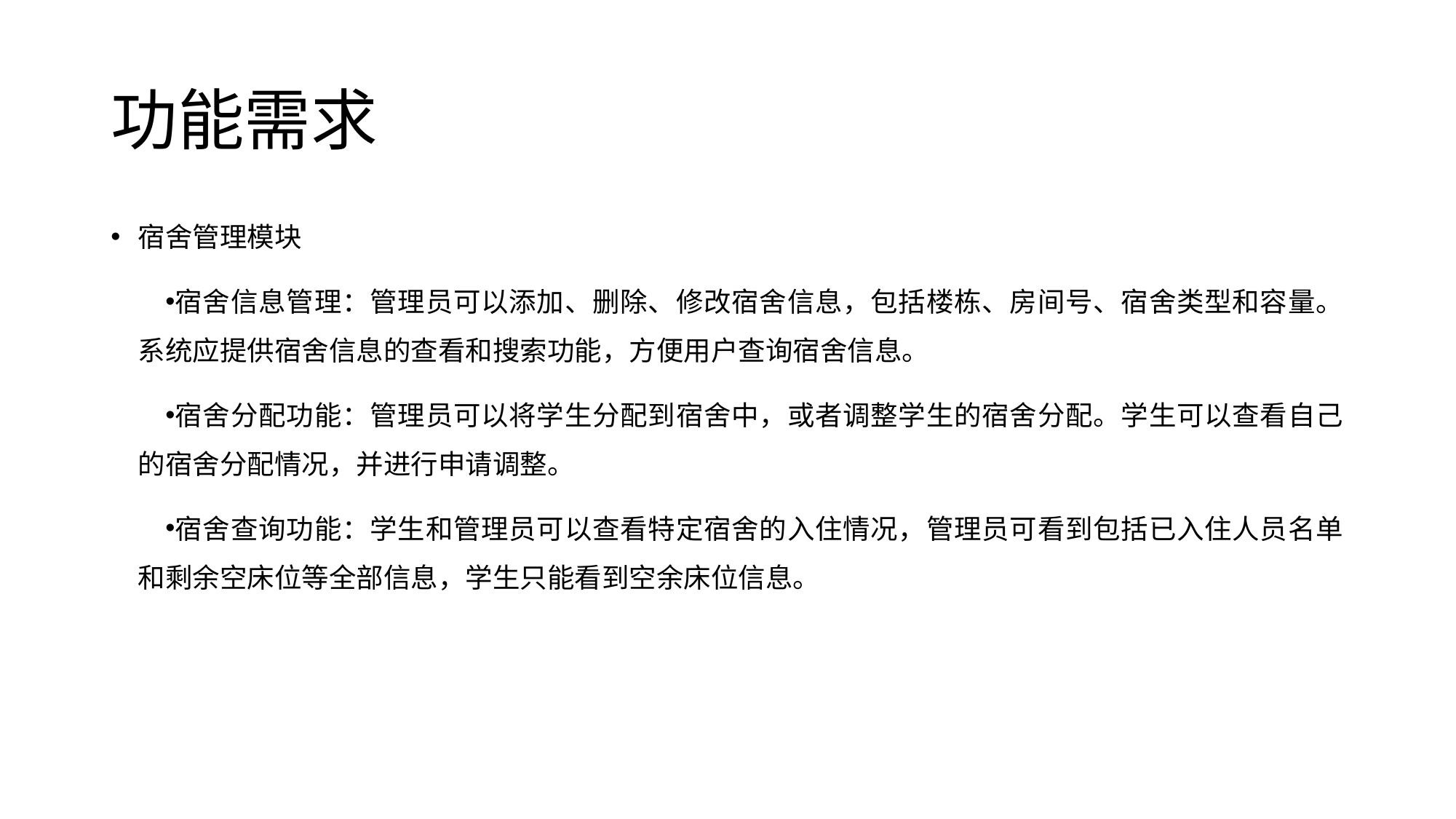

# 功能需求
宿舍管理模块
宿舍信息管理：管理员可以添加、删除、修改宿舍信息，包括楼栋、房间号、宿舍类型和容量。系统应提供宿舍信息的查看和搜索功能，方便用户查询宿舍信息。
宿舍分配功能：管理员可以将学生分配到宿舍中，或者调整学生的宿舍分配。学生可以查看自己的宿舍分配情况，并进行申请调整。
宿舍查询功能：学生和管理员可以查看特定宿舍的入住情况，管理员可看到包括已入住人员名单和剩余空床位等全部信息，学生只能看到空余床位信息。